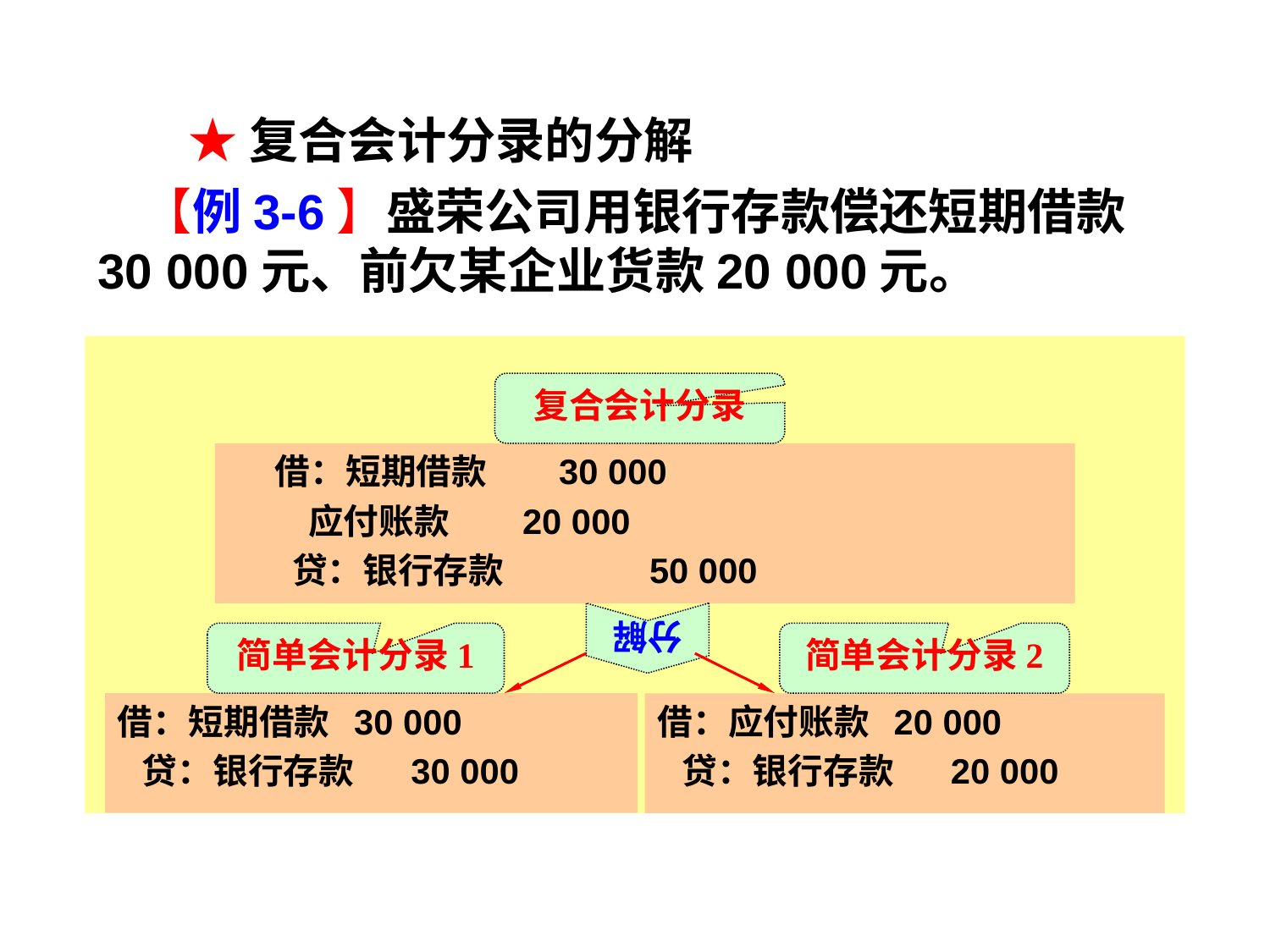

★复合会计分录的分解
   【例3-6】盛荣公司用银行存款偿还短期借款30 000元、前欠某企业货款20 000元。

复合会计分录
     借：短期借款        30 000
         应付账款        20 000
       贷：银行存款                 50 000
分解
简单会计分录1

借：短期借款  30 000
  贷：银行存款      30 000
简单会计分录2

借：应付账款  20 000
  贷：银行存款      20 000

42